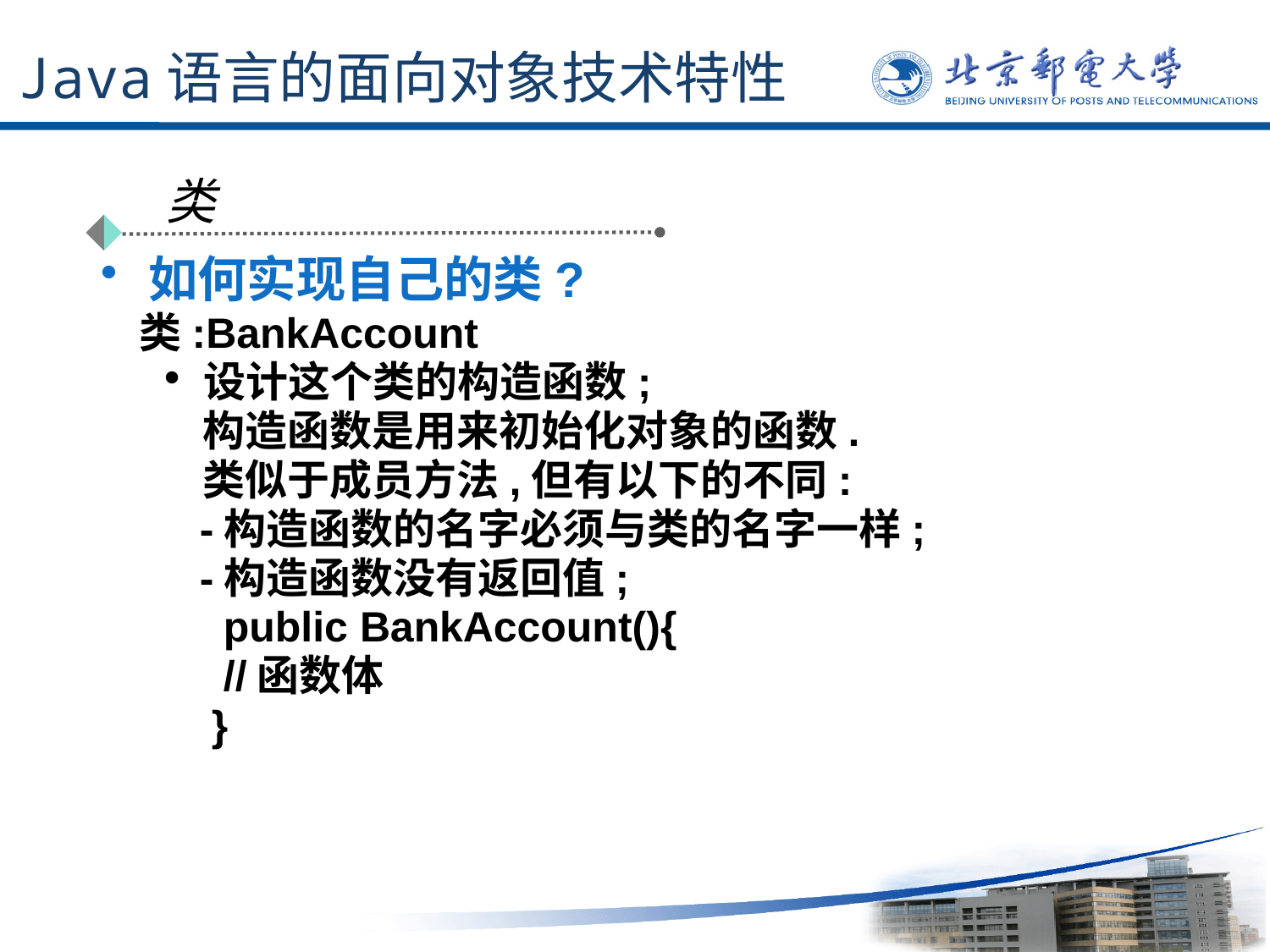

# Java语言的面向对象技术特性

类

如何实现自己的类?
   类:BankAccount
设计这个类的构造函数;
   构造函数是用来初始化对象的函数.
   类似于成员方法,但有以下的不同:
   -构造函数的名字必须与类的名字一样;
   -构造函数没有返回值;
     public BankAccount(){
     //函数体
    }